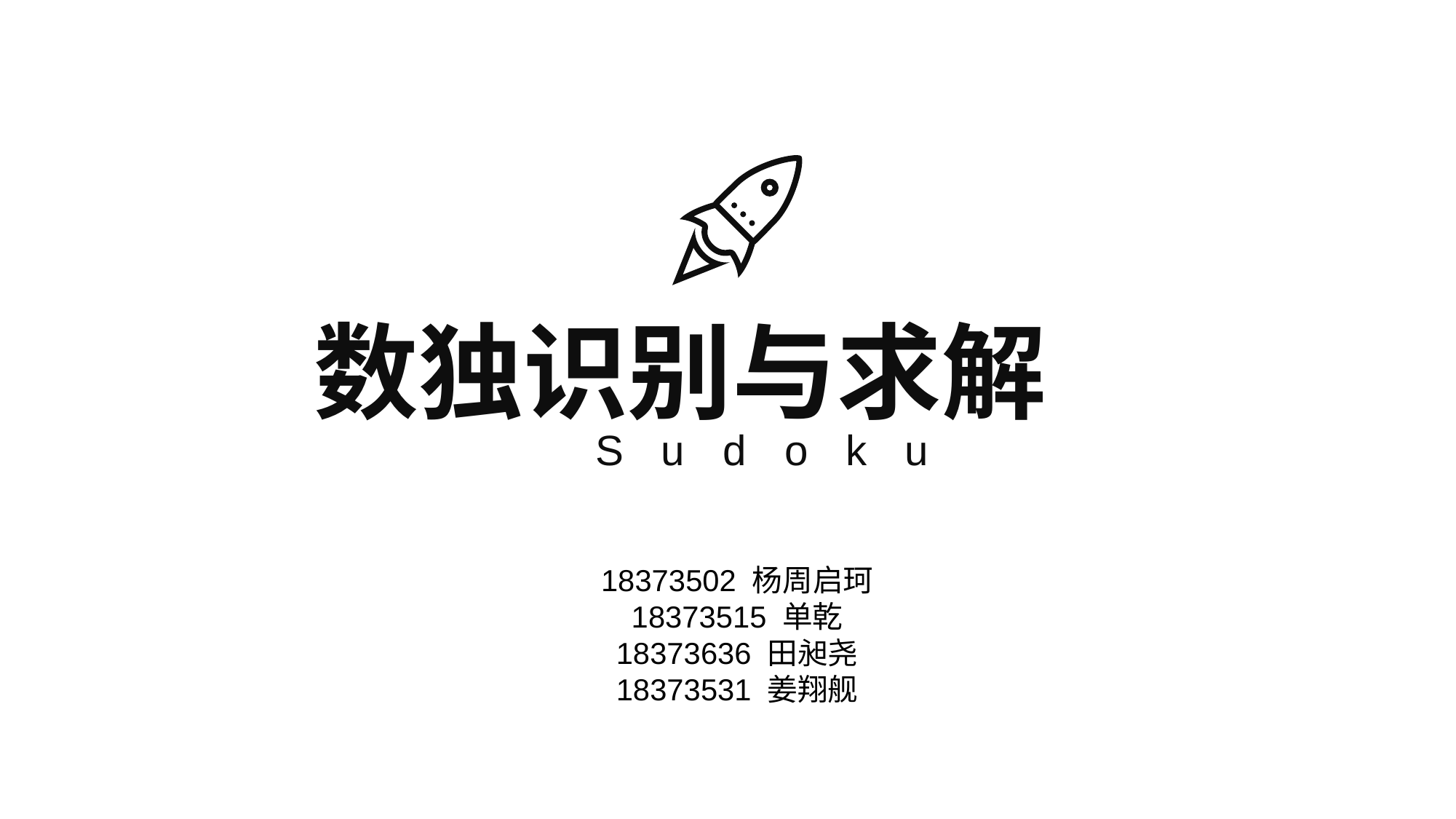

数独识别与求解
Sudoku
18373502 杨周启珂
18373515 单乾
18373636 田昶尧
18373531 姜翔舰